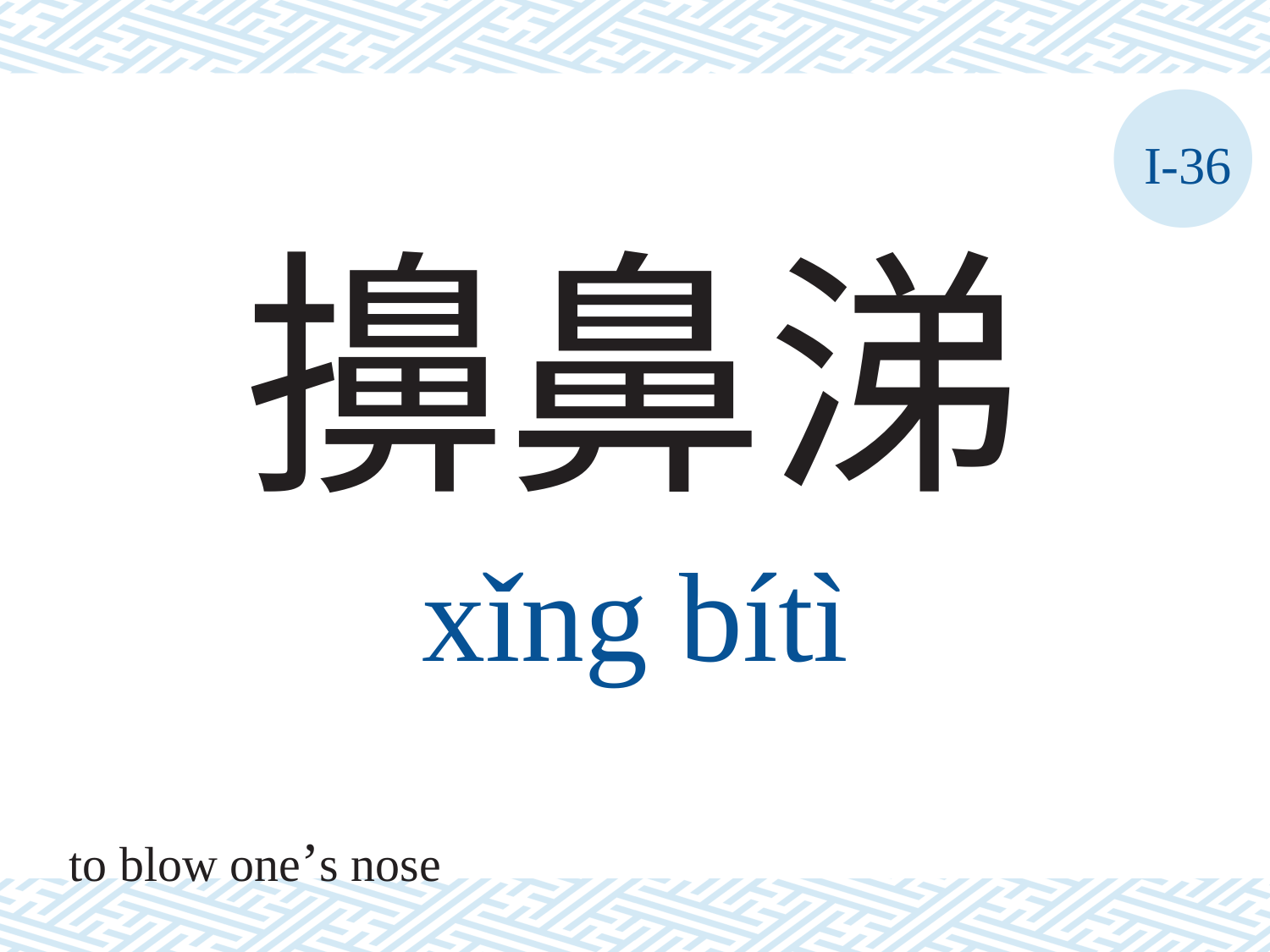

I-36
擤鼻涕
xǐng	bítì
to blow one’s nose